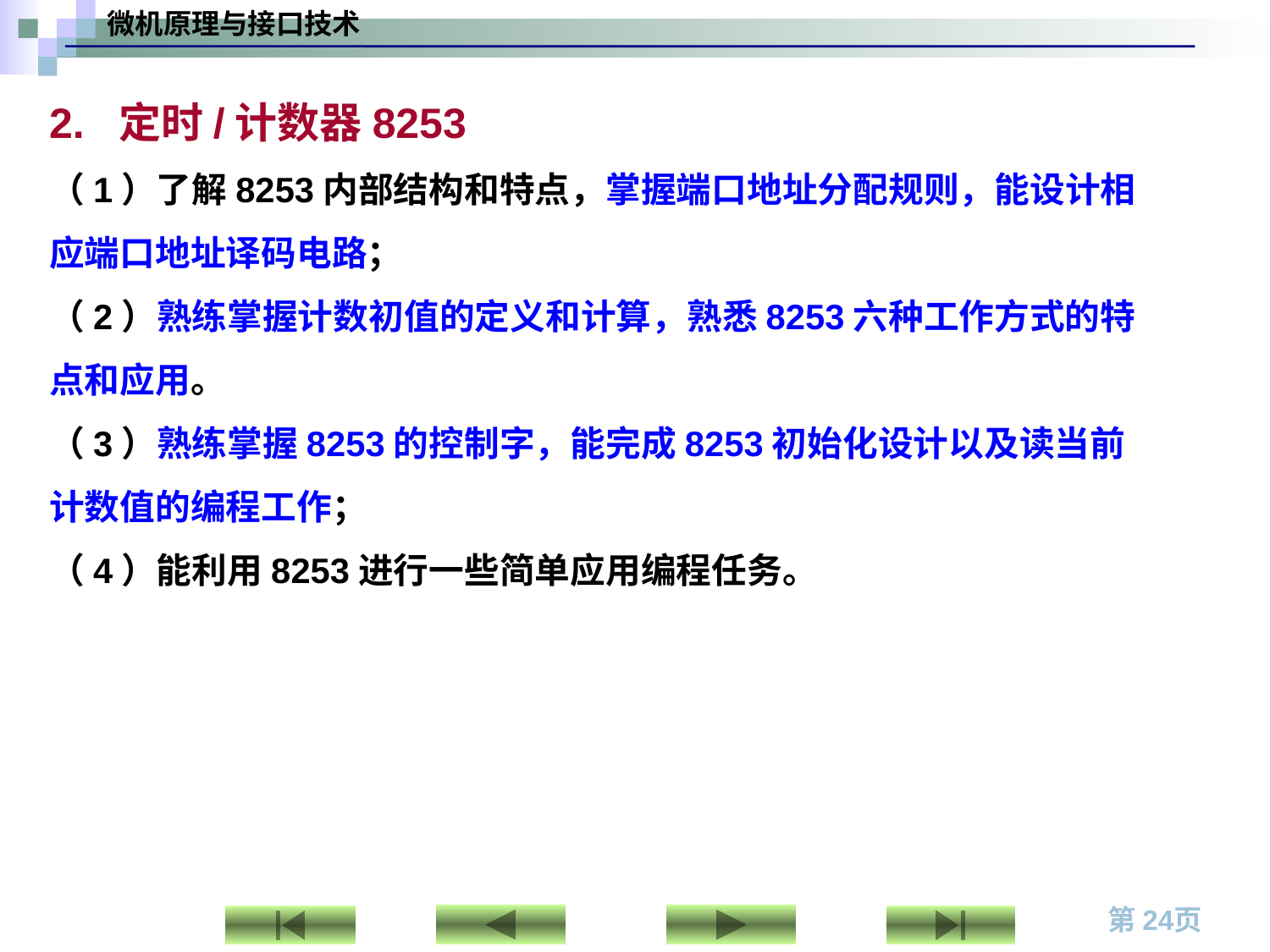

2.  定时/计数器8253
（1）了解8253内部结构和特点，掌握端口地址分配规则，能设计相应端口地址译码电路；
（2）熟练掌握计数初值的定义和计算，熟悉8253六种工作方式的特点和应用。
（3）熟练掌握8253的控制字，能完成8253初始化设计以及读当前计数值的编程工作；
（4）能利用8253进行一些简单应用编程任务。